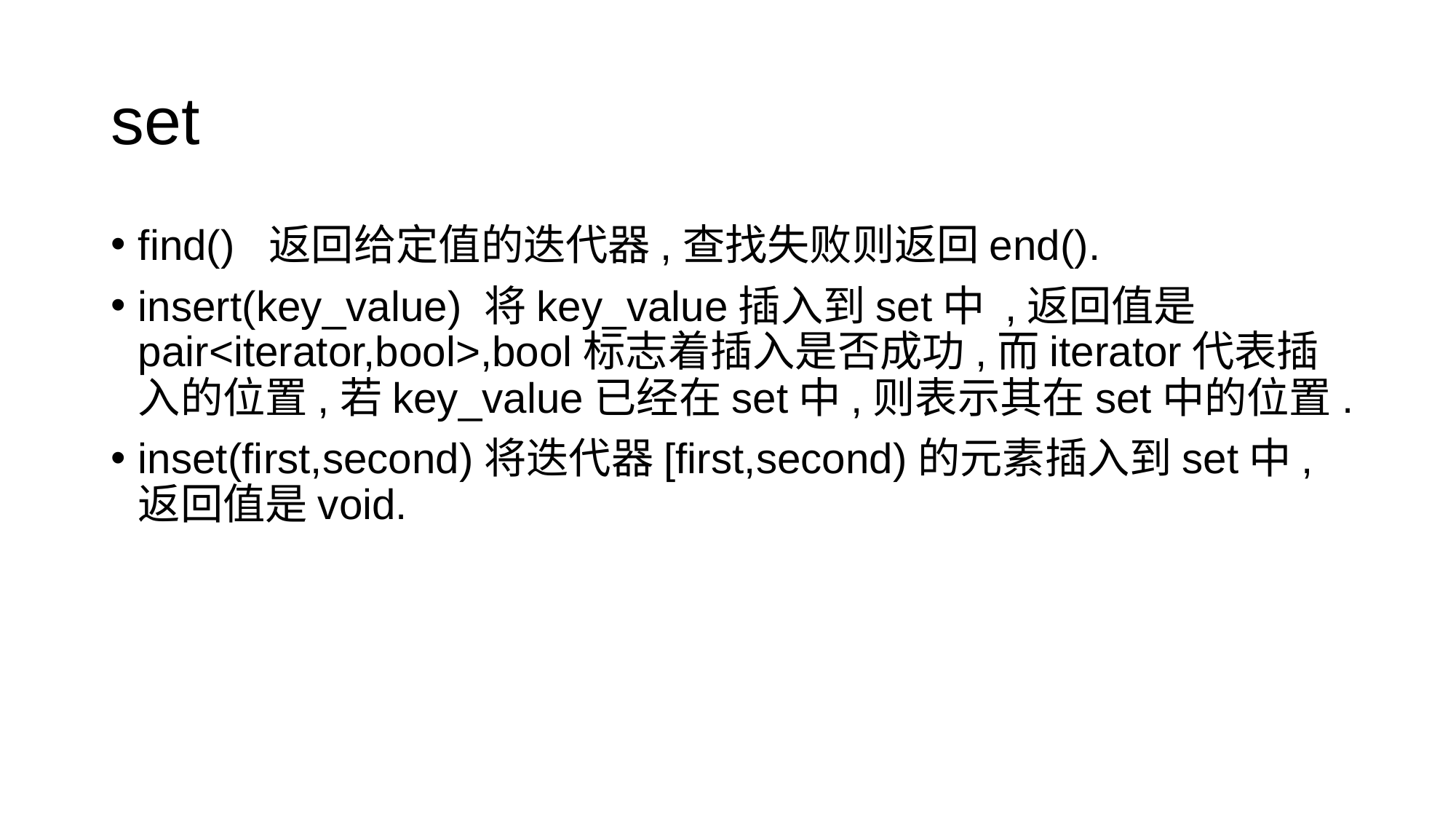

# set
find()  返回给定值的迭代器,查找失败则返回end().
insert(key_value) 将key_value插入到set中 ,返回值是pair<iterator,bool>,bool标志着插入是否成功,而iterator代表插入的位置,若key_value已经在set中,则表示其在set中的位置.
inset(first,second)将迭代器[first,second)的元素插入到set中,返回值是void.